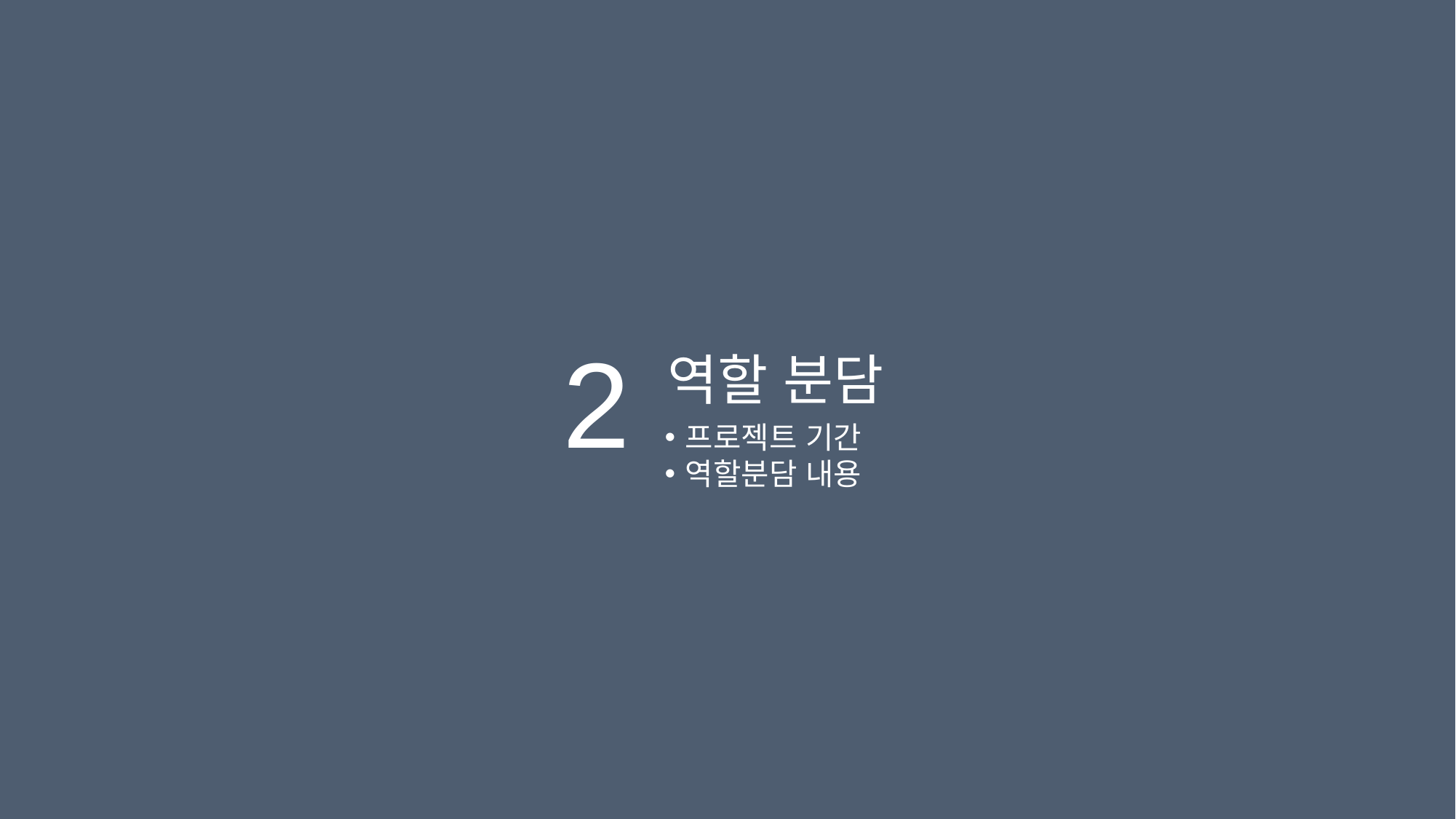

2
역할 분담
프로젝트 기간
역할분담 내용